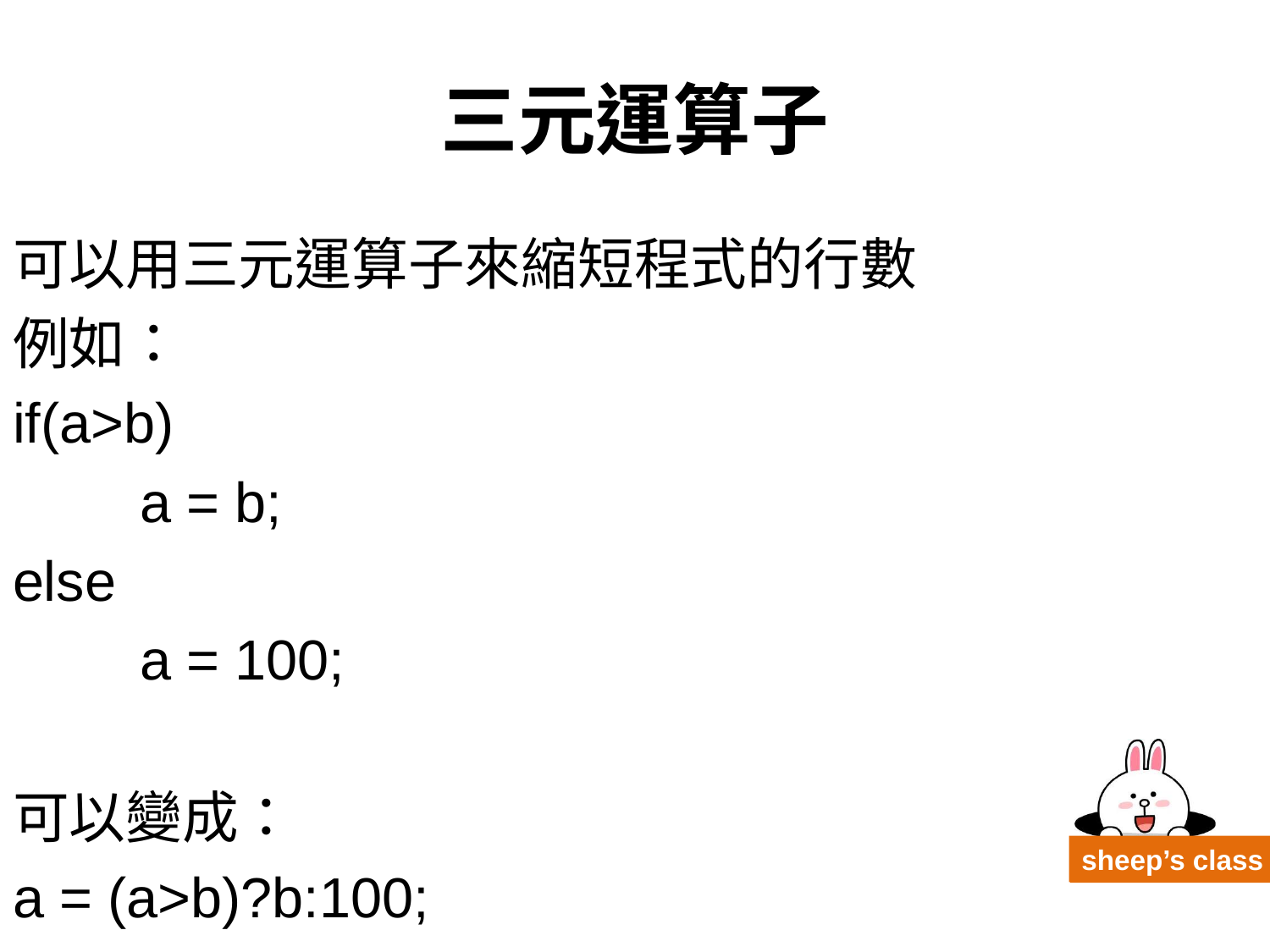

# 三元運算子
可以用三元運算子來縮短程式的行數
例如：
if(a>b)
	a = b;
else
	a = 100;

可以變成：
a = (a>b)?b:100;